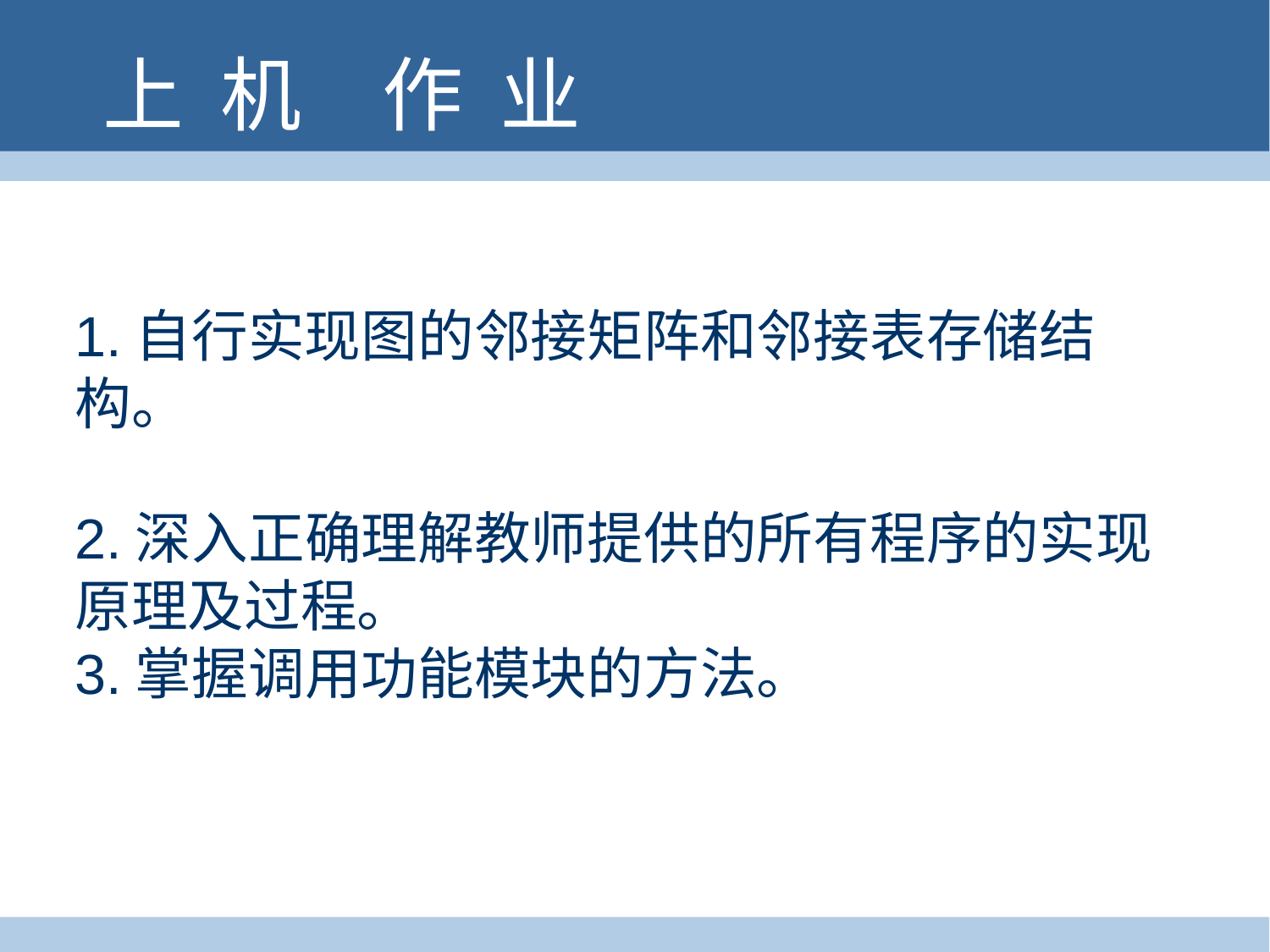

# 上  机　作  业

1.自行实现图的邻接矩阵和邻接表存储结构。

2.深入正确理解教师提供的所有程序的实现原理及过程。
3.掌握调用功能模块的方法。